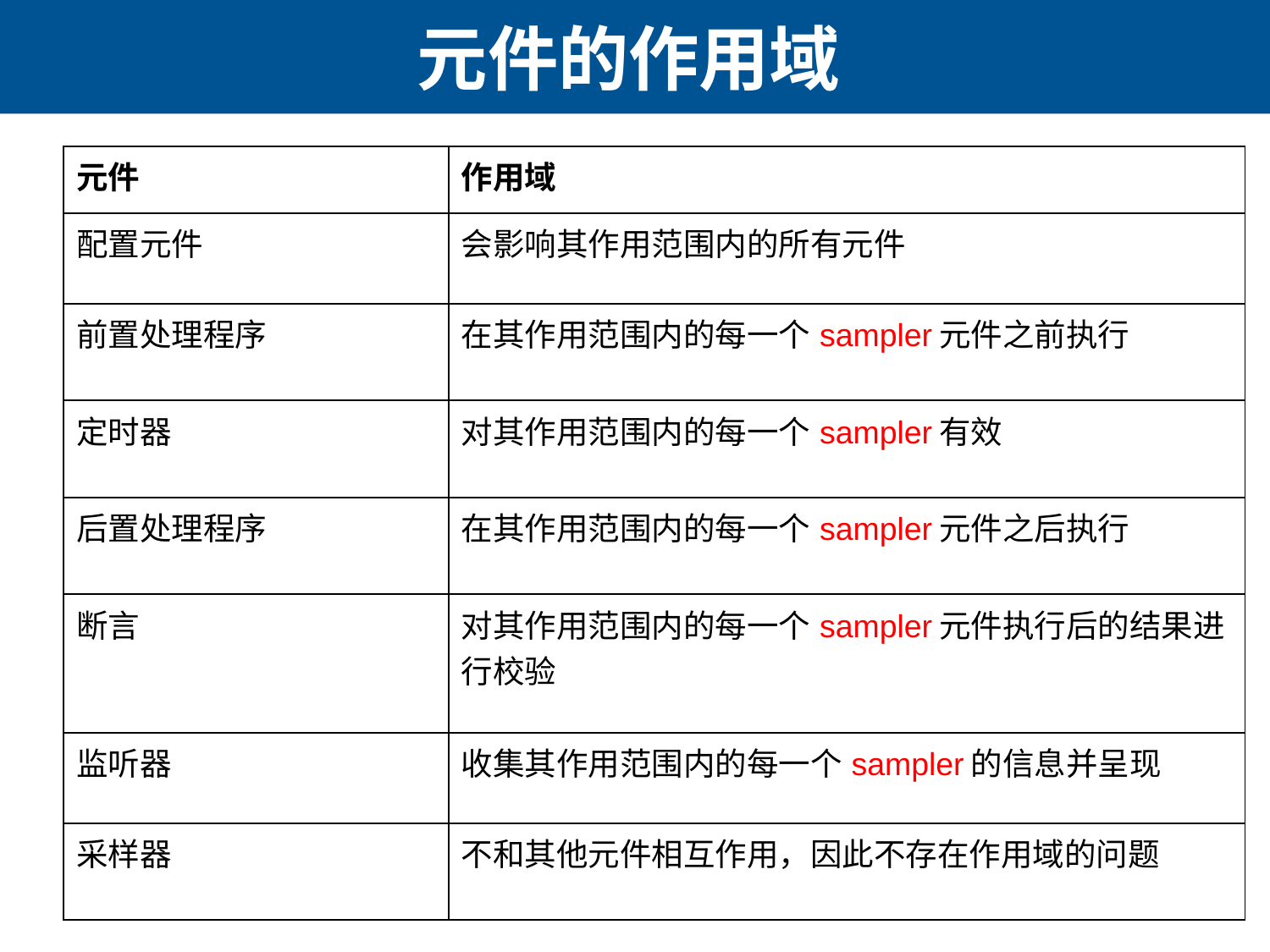

# 元件的作用域
| 元件 | 作用域 |
| --- | --- |
| 配置元件 | 会影响其作用范围内的所有元件 |
| 前置处理程序 | 在其作用范围内的每一个sampler元件之前执行 |
| 定时器 | 对其作用范围内的每一个sampler有效 |
| 后置处理程序 | 在其作用范围内的每一个sampler元件之后执行 |
| 断言 | 对其作用范围内的每一个sampler元件执行后的结果进行校验 |
| 监听器 | 收集其作用范围内的每一个sampler的信息并呈现 |
| 采样器 | 不和其他元件相互作用，因此不存在作用域的问题 |